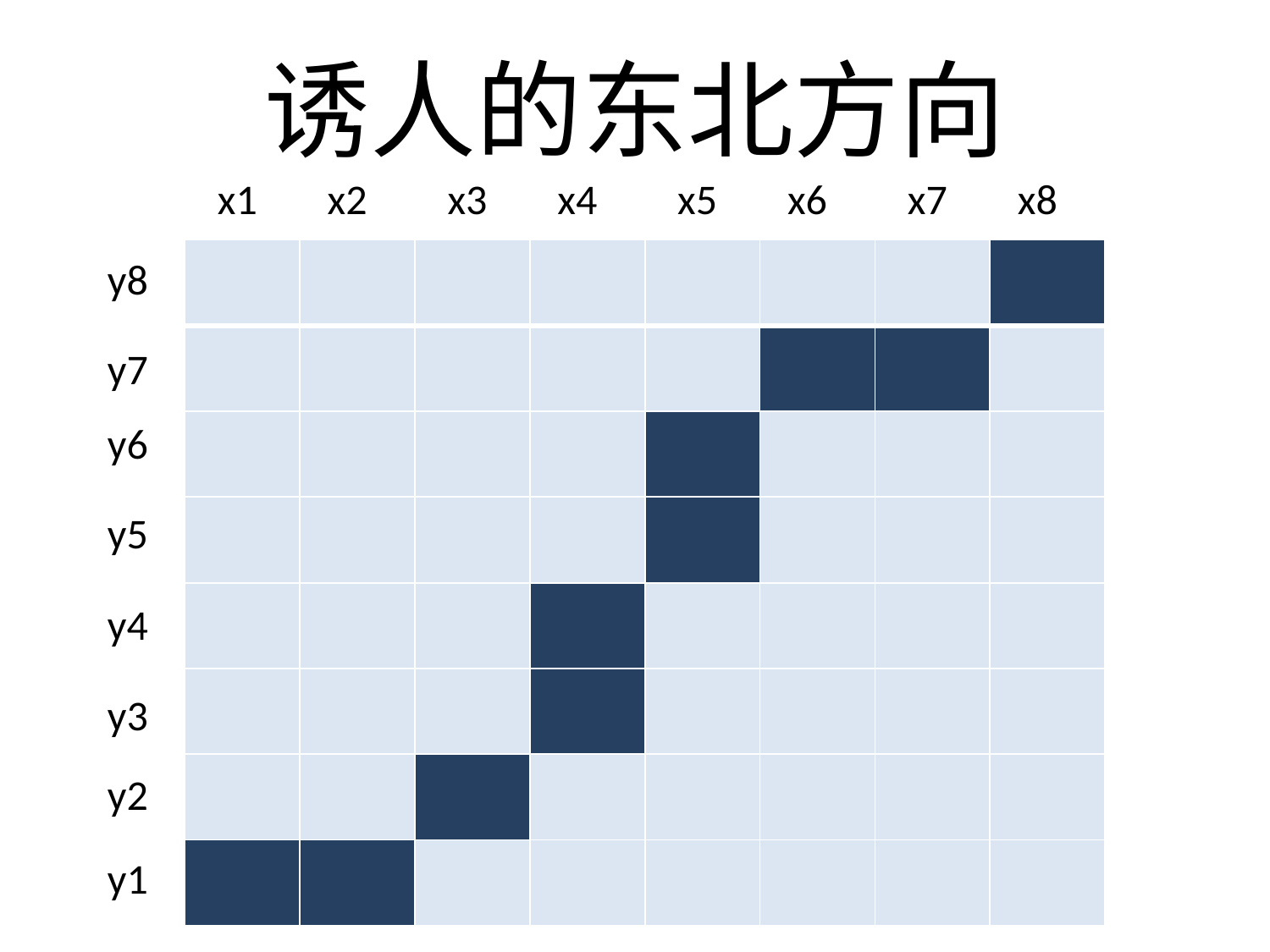

# 诱人的东北方向
x1
x2
x3
x4
x5
x6
x7
x8
|  |  |  |  |  |  |  |  |
| --- | --- | --- | --- | --- | --- | --- | --- |
|  |  |  |  |  |  |  |  |
|  |  |  |  |  |  |  |  |
|  |  |  |  |  |  |  |  |
|  |  |  |  |  |  |  |  |
|  |  |  |  |  |  |  |  |
|  |  |  |  |  |  |  |  |
|  |  |  |  |  |  |  |  |
y8
y7
y6
y5
y4
y3
y2
y1